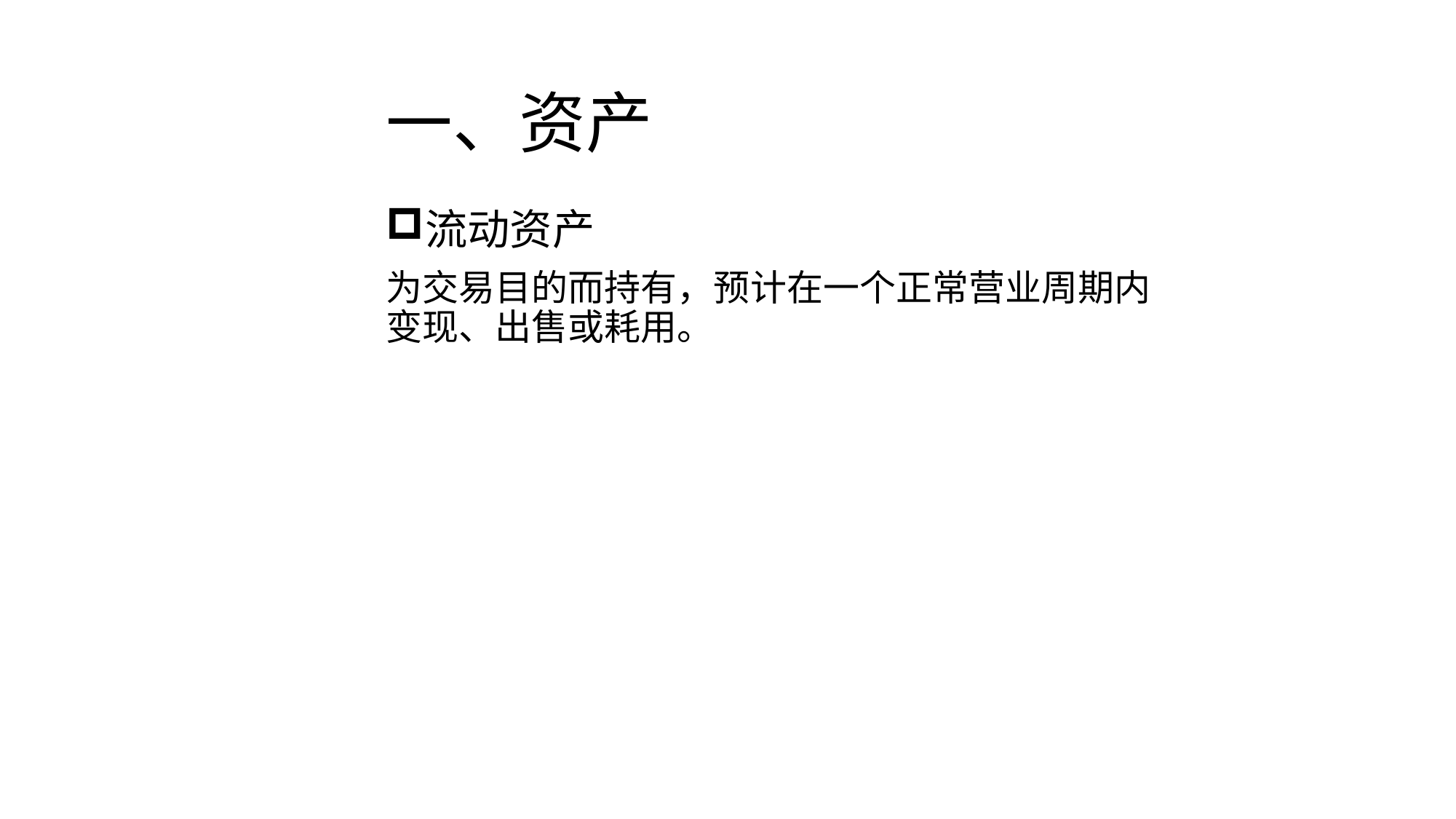

# 一、资产
流动资产
为交易目的而持有，预计在一个正常营业周期内变现、出售或耗用。